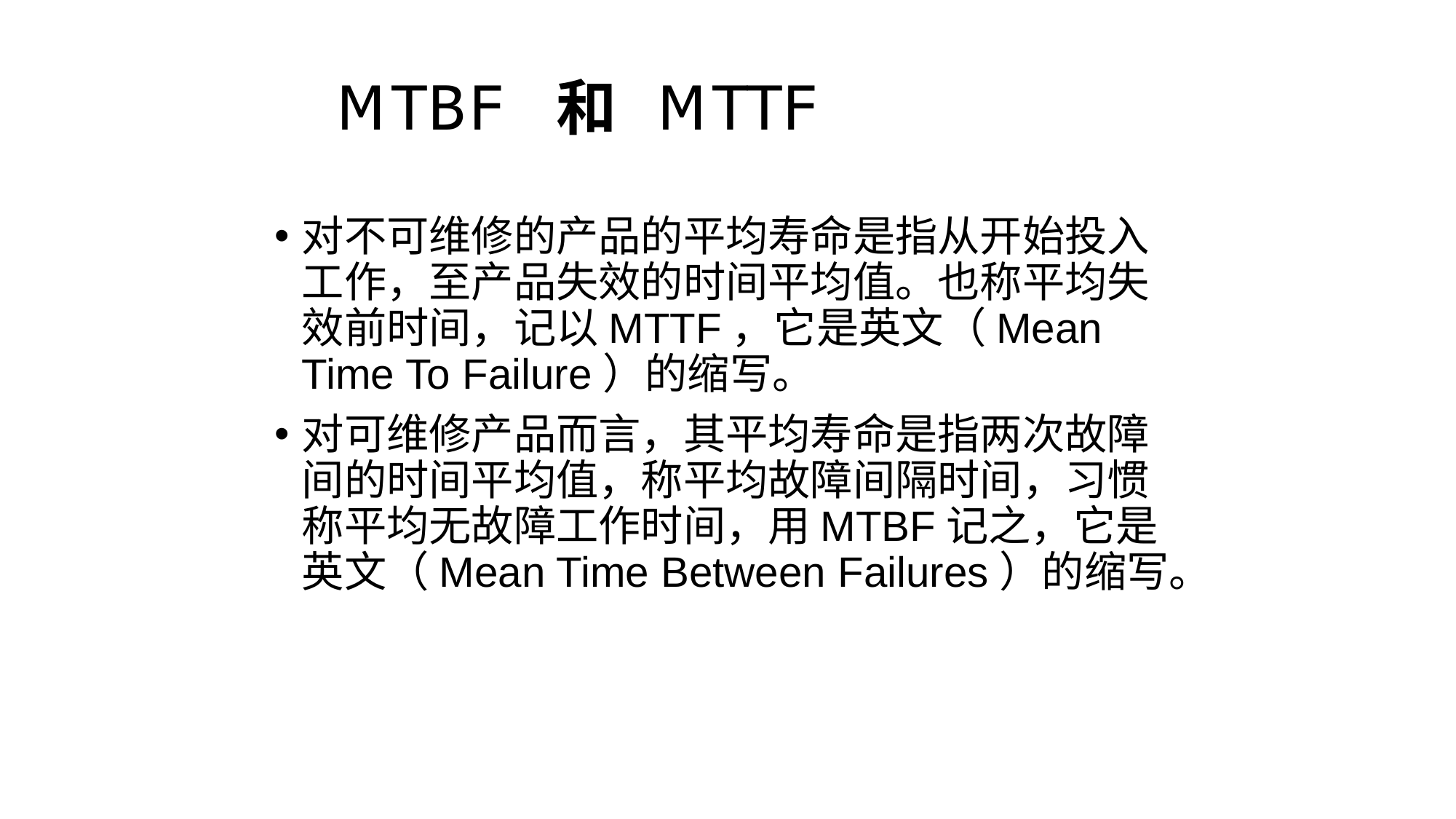

#
MTBF  和  MTTF
对不可维修的产品的平均寿命是指从开始投入工作，至产品失效的时间平均值。也称平均失效前时间，记以MTTF，它是英文（Mean Time To Failure）的缩写。
对可维修产品而言，其平均寿命是指两次故障间的时间平均值，称平均故障间隔时间，习惯称平均无故障工作时间，用MTBF记之，它是英文（Mean Time Between Failures）的缩写。